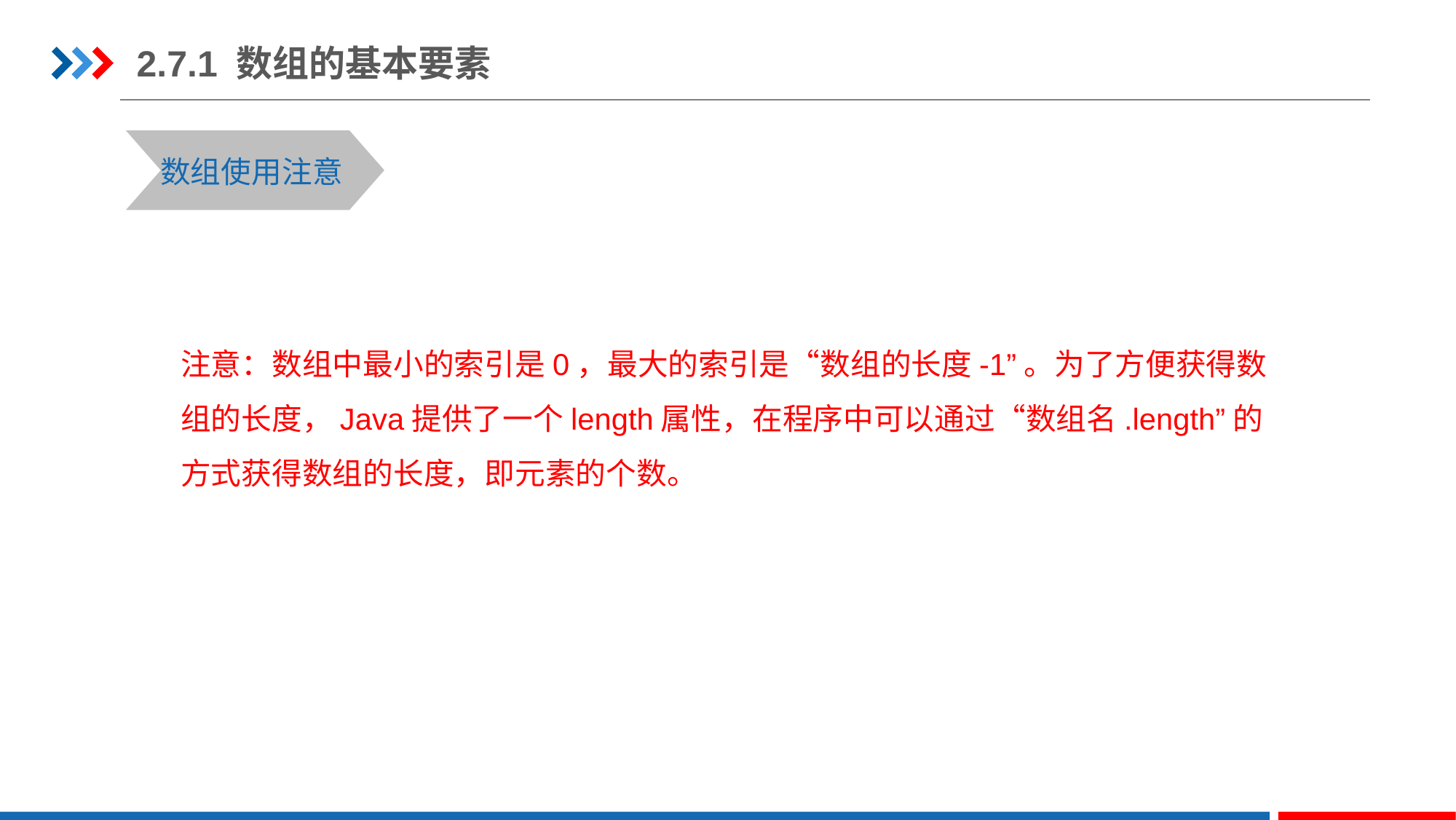

2.7.1 数组的基本要素

数组使用注意
注意：数组中最小的索引是0，最大的索引是“数组的长度-1”。为了方便获得数组的长度，Java提供了一个length属性，在程序中可以通过“数组名.length”的方式获得数组的长度，即元素的个数。